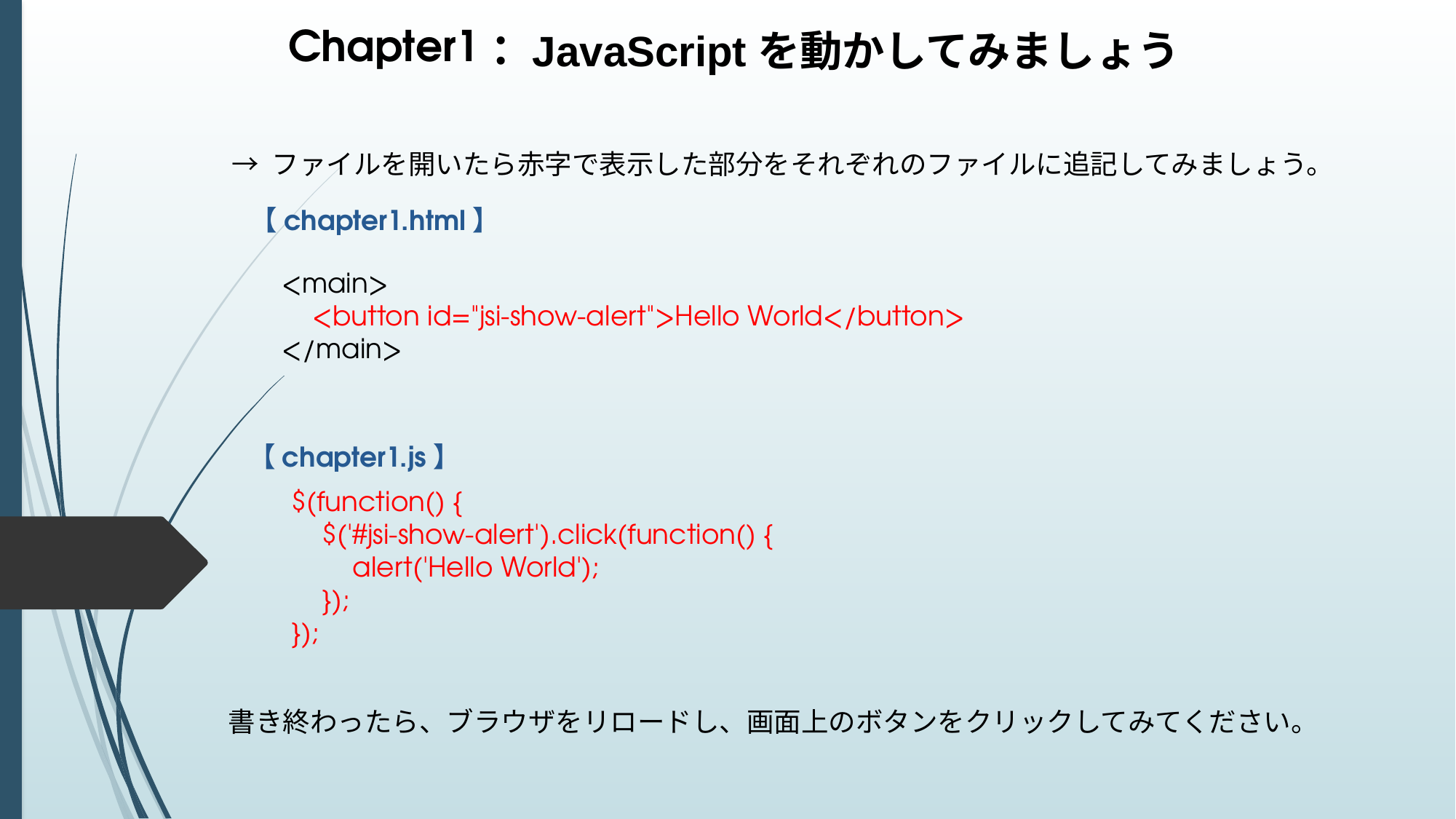

Chapter1
：JavaScriptを動かしてみましょう
→ ファイルを開いたら赤字で表示した部分をそれぞれのファイルに追記してみましょう。
【chapter1.html】
<main>
    <button id="jsi-show-alert">Hello World</button>
</main>
【chapter1.js】
$(function() {
    $('#jsi-show-alert').click(function() {
        alert('Hello World');
    });
});
書き終わったら、ブラウザをリロードし、画面上のボタンをクリックしてみてください。